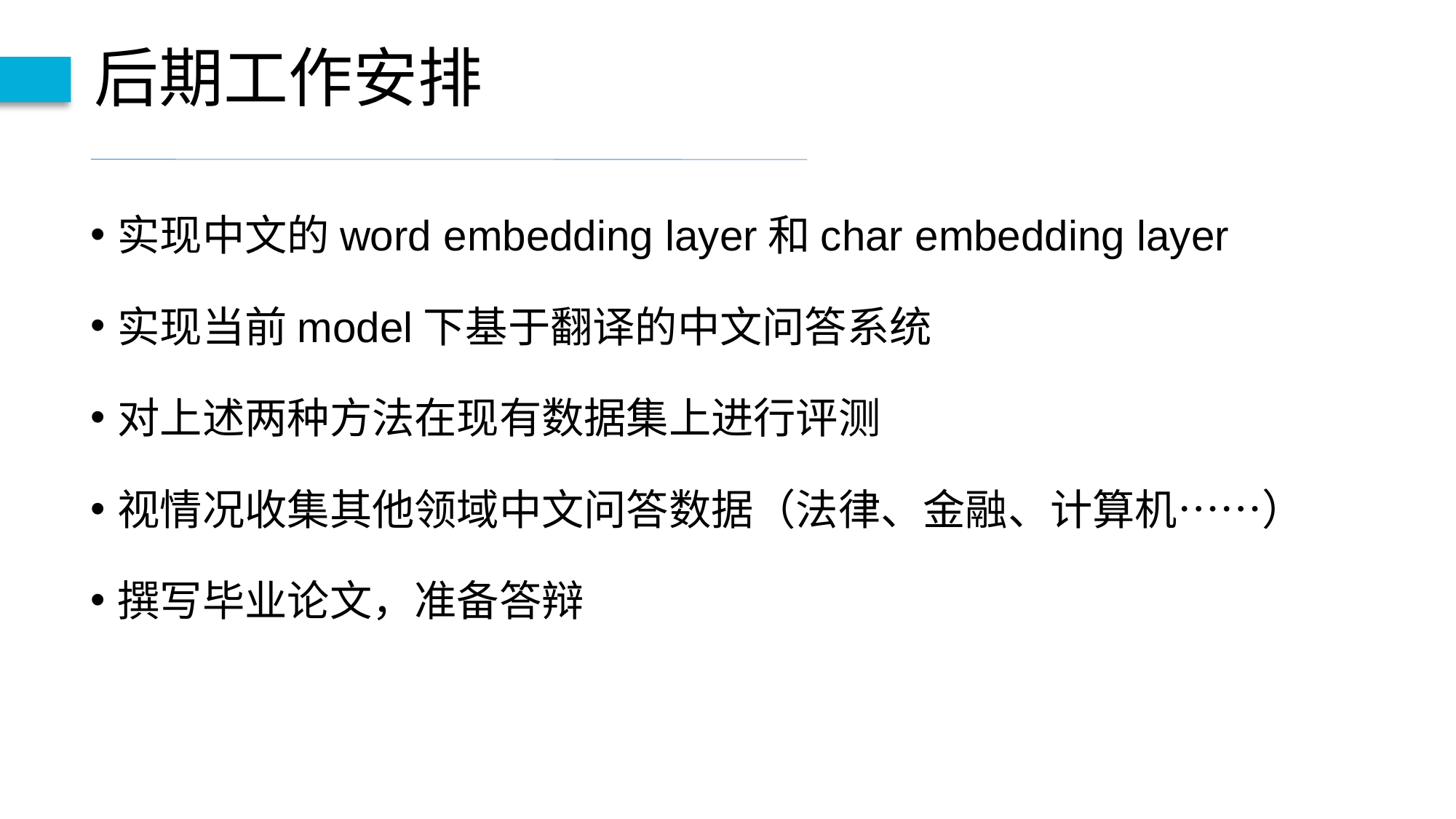

后期工作安排

实现中文的word embedding layer和char embedding layer
实现当前model下基于翻译的中文问答系统
对上述两种方法在现有数据集上进行评测
视情况收集其他领域中文问答数据（法律、金融、计算机……）
撰写毕业论文，准备答辩